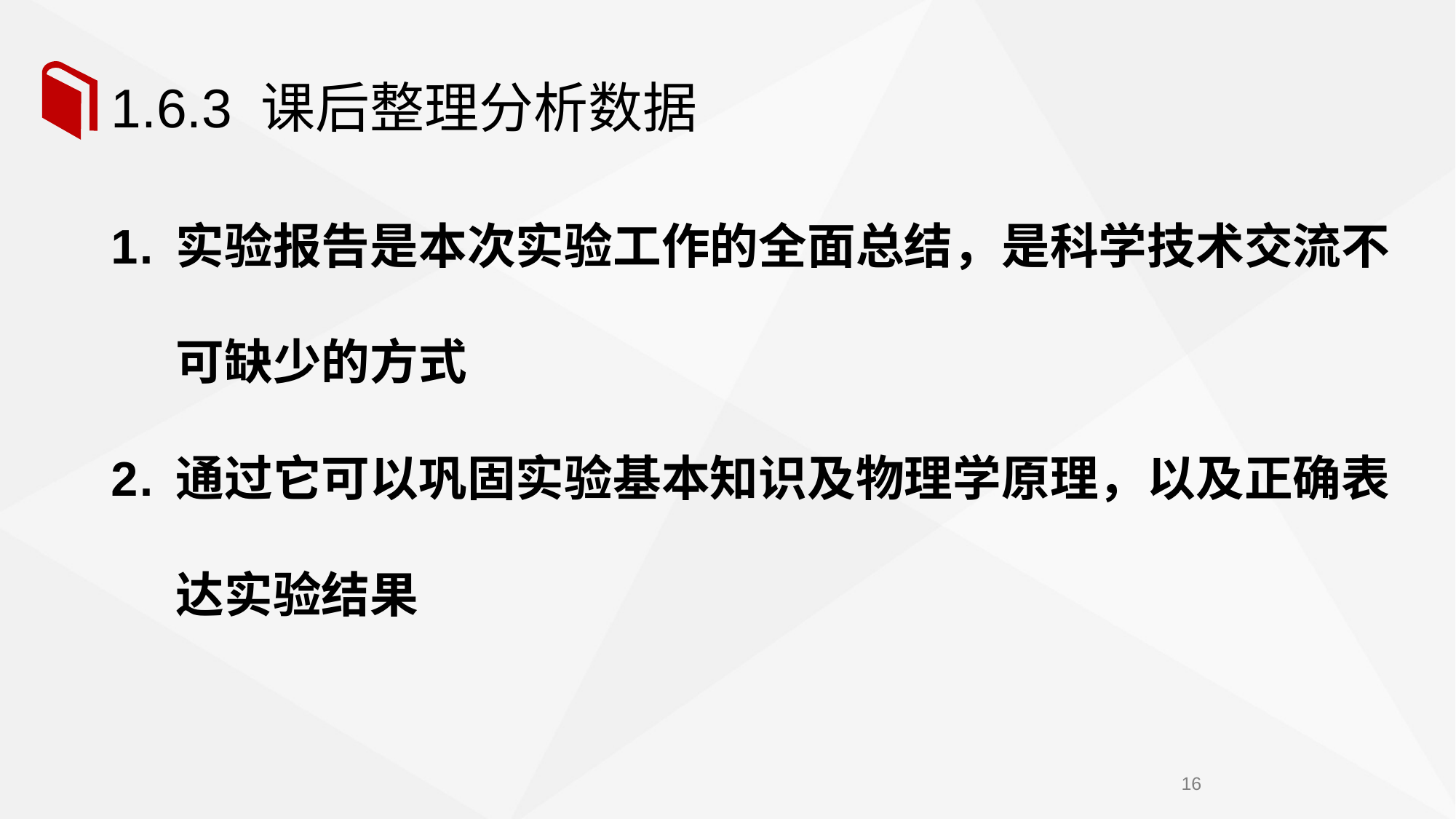

# 1.6.3 课后整理分析数据
实验报告是本次实验工作的全面总结，是科学技术交流不可缺少的方式
通过它可以巩固实验基本知识及物理学原理，以及正确表达实验结果
16